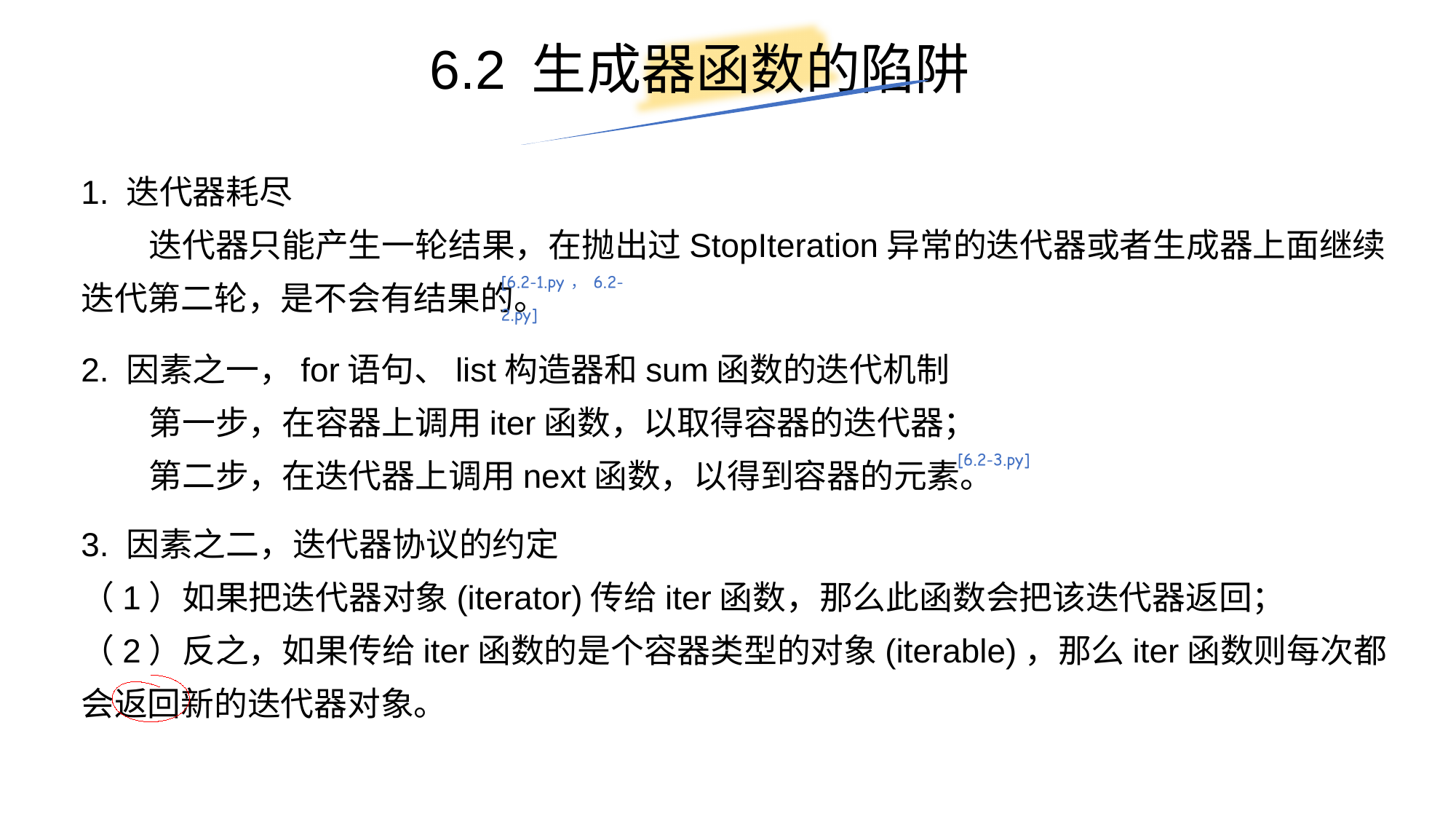

# 6.2 生成器函数的陷阱

1. 迭代器耗尽
        迭代器只能产生一轮结果，在抛出过StopIteration异常的迭代器或者生成器上面继续迭代第二轮，是不会有结果的。
[6.2-1.py，6.2-2.py]
2. 因素之一，for语句、list构造器和sum函数的迭代机制
        第一步，在容器上调用iter函数，以取得容器的迭代器；
        第二步，在迭代器上调用next函数，以得到容器的元素。
[6.2-3.py]
3. 因素之二，迭代器协议的约定
（1）如果把迭代器对象(iterator)传给iter函数，那么此函数会把该迭代器返回；
（2）反之，如果传给iter函数的是个容器类型的对象(iterable)，那么iter函数则每次都会返回新的迭代器对象。